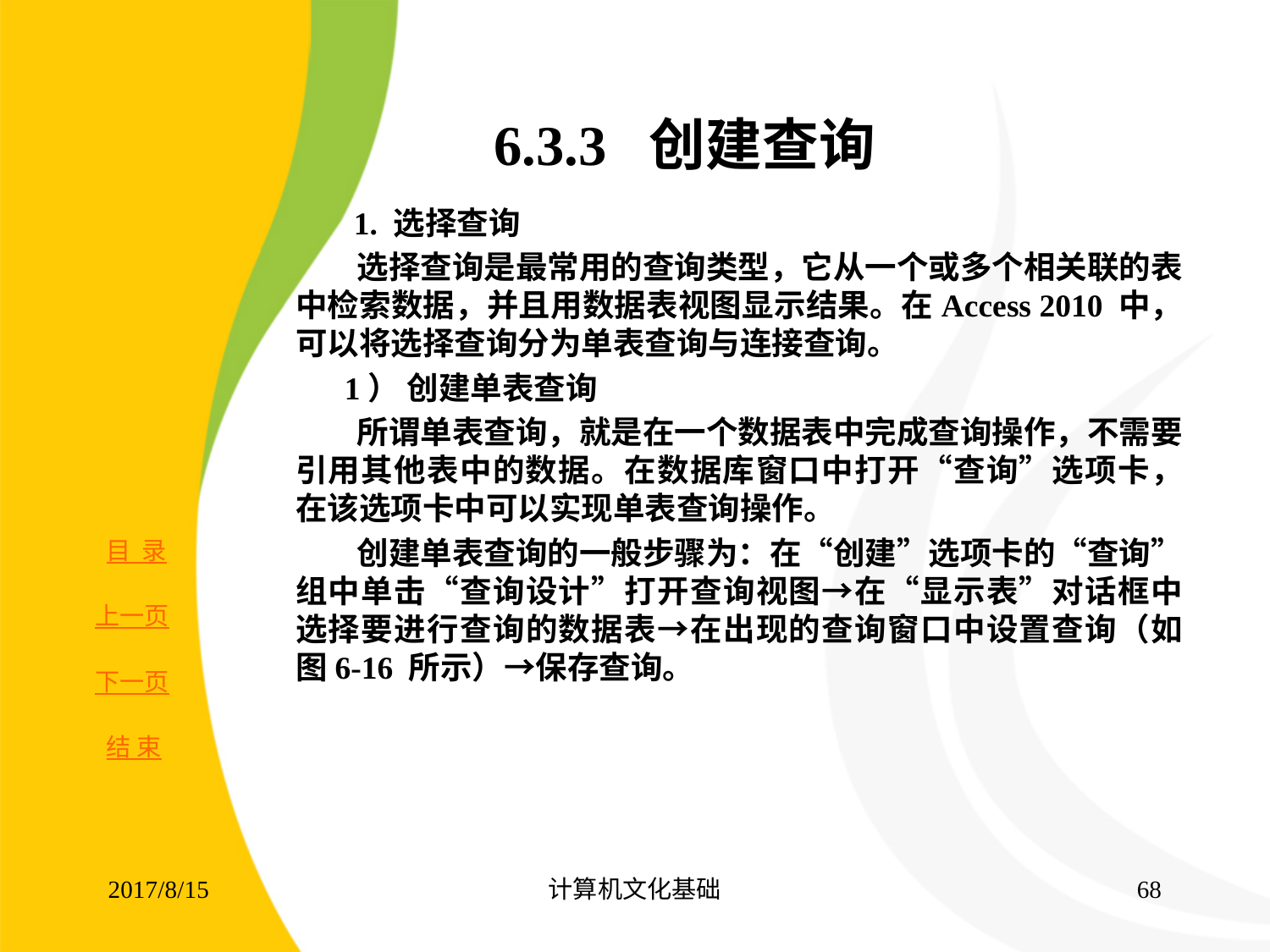

# 6.3.3  创建查询
                    1. 选择查询
              选择查询是最常用的查询类型，它从一个或多个相关联的表中检索数据，并且用数据表视图显示结果。在Access 2010 中，可以将选择查询分为单表查询与连接查询。
            1） 创建单表查询
              所谓单表查询，就是在一个数据表中完成查询操作，不需要引用其他表中的数据。在数据库窗口中打开“查询”选项卡，在该选项卡中可以实现单表查询操作。
              创建单表查询的一般步骤为：在“创建”选项卡的“查询”组中单击“查询设计”打开查询视图→在“显示表”对话框中选择要进行查询的数据表→在出现的查询窗口中设置查询（如图6-16 所示）→保存查询。
2017/8/15
计算机文化基础
68